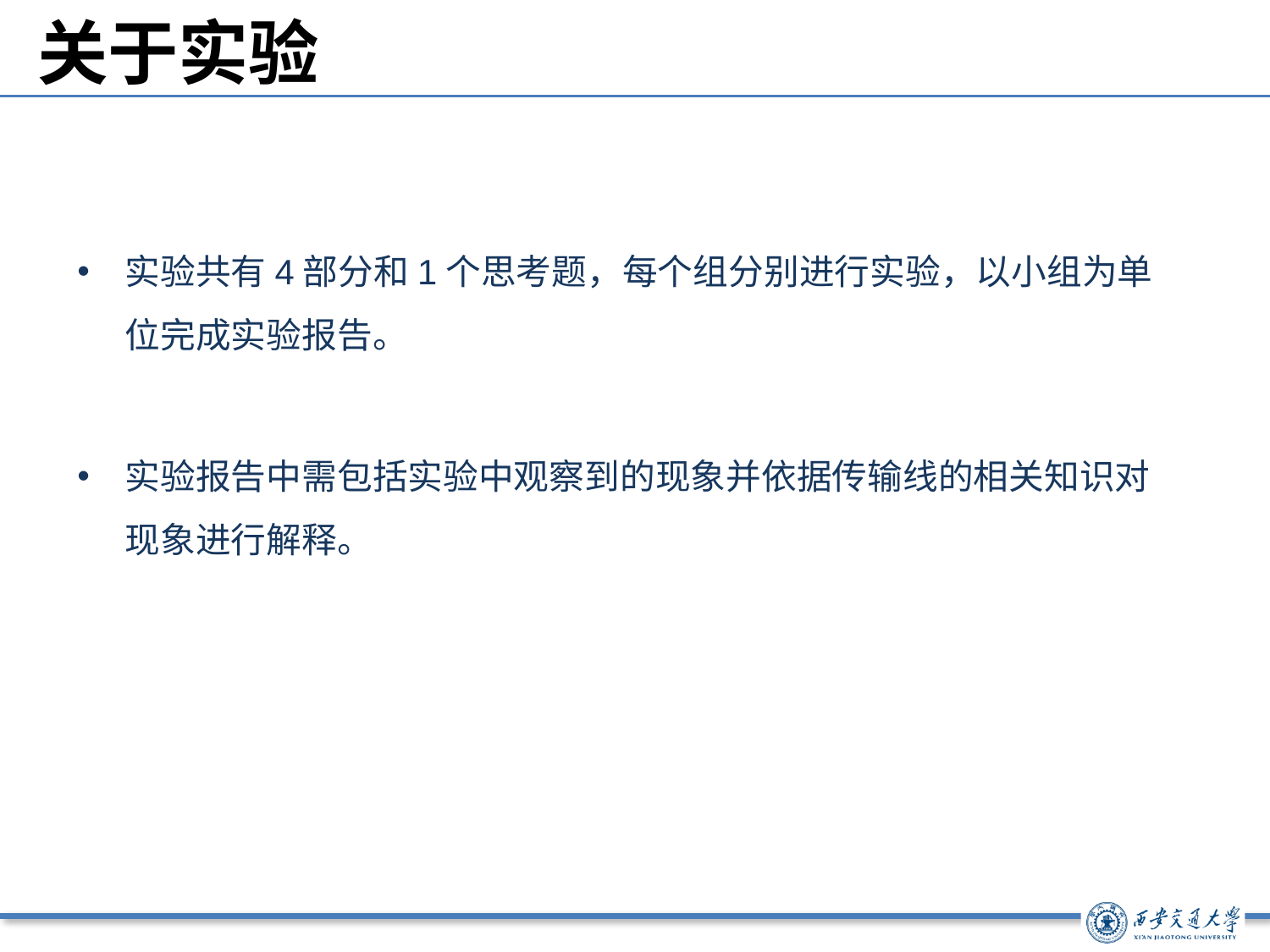

# 关于实验

实验共有4部分和1个思考题，每个组分别进行实验，以小组为单位完成实验报告。

实验报告中需包括实验中观察到的现象并依据传输线的相关知识对现象进行解释。